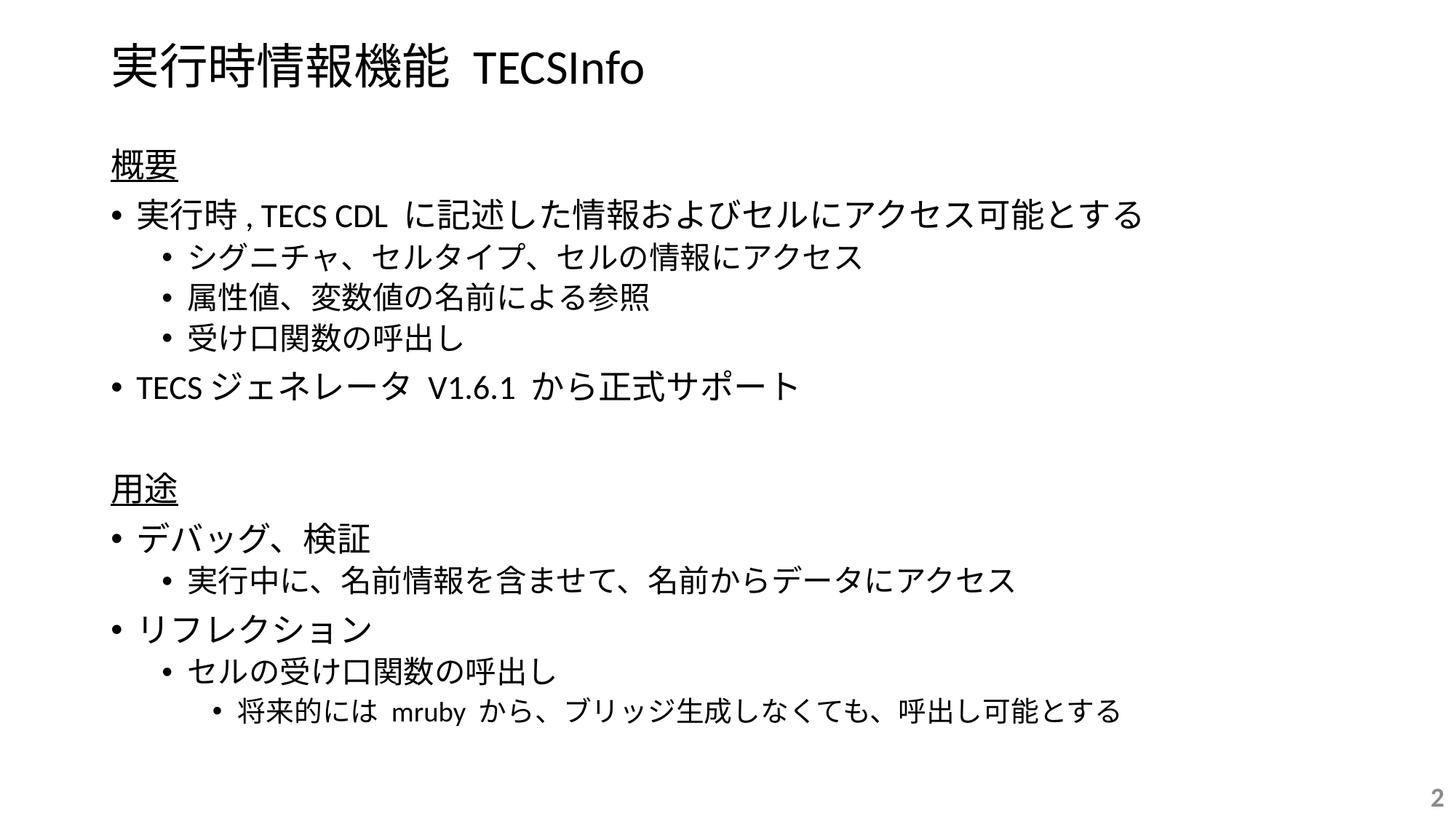

# 実行時情報機能 TECSInfo
概要
実行時, TECS CDL に記述した情報およびセルにアクセス可能とする
シグニチャ、セルタイプ、セルの情報にアクセス
属性値、変数値の名前による参照
受け口関数の呼出し
TECSジェネレータ V1.6.1 から正式サポート

用途
デバッグ、検証
実行中に、名前情報を含ませて、名前からデータにアクセス
リフレクション
セルの受け口関数の呼出し
将来的には mruby から、ブリッジ生成しなくても、呼出し可能とする
2